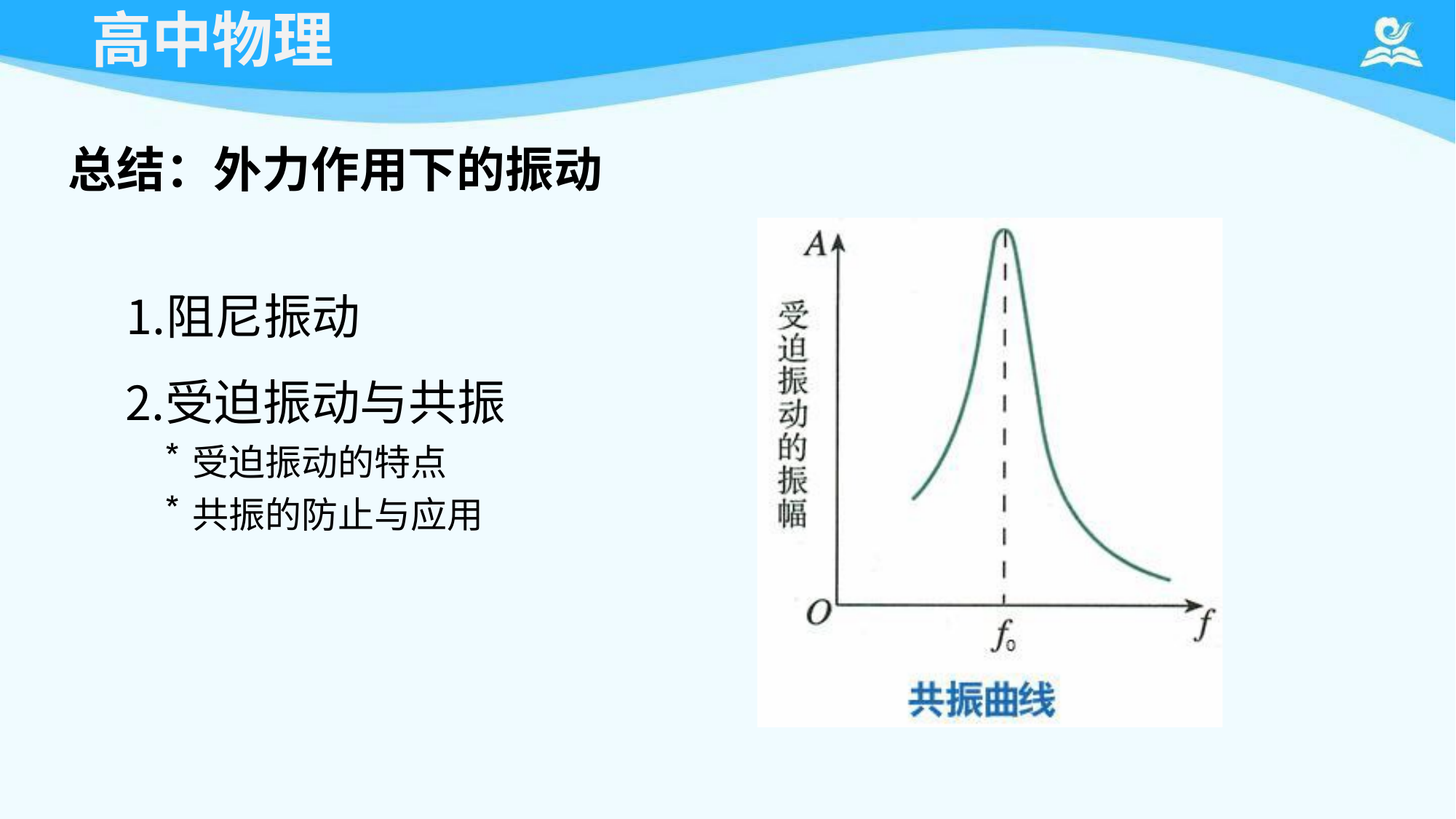

# 高中物理
总结：外力作用下的振动

阻尼振动
受迫振动与共振
受迫振动的特点
共振的防止与应用